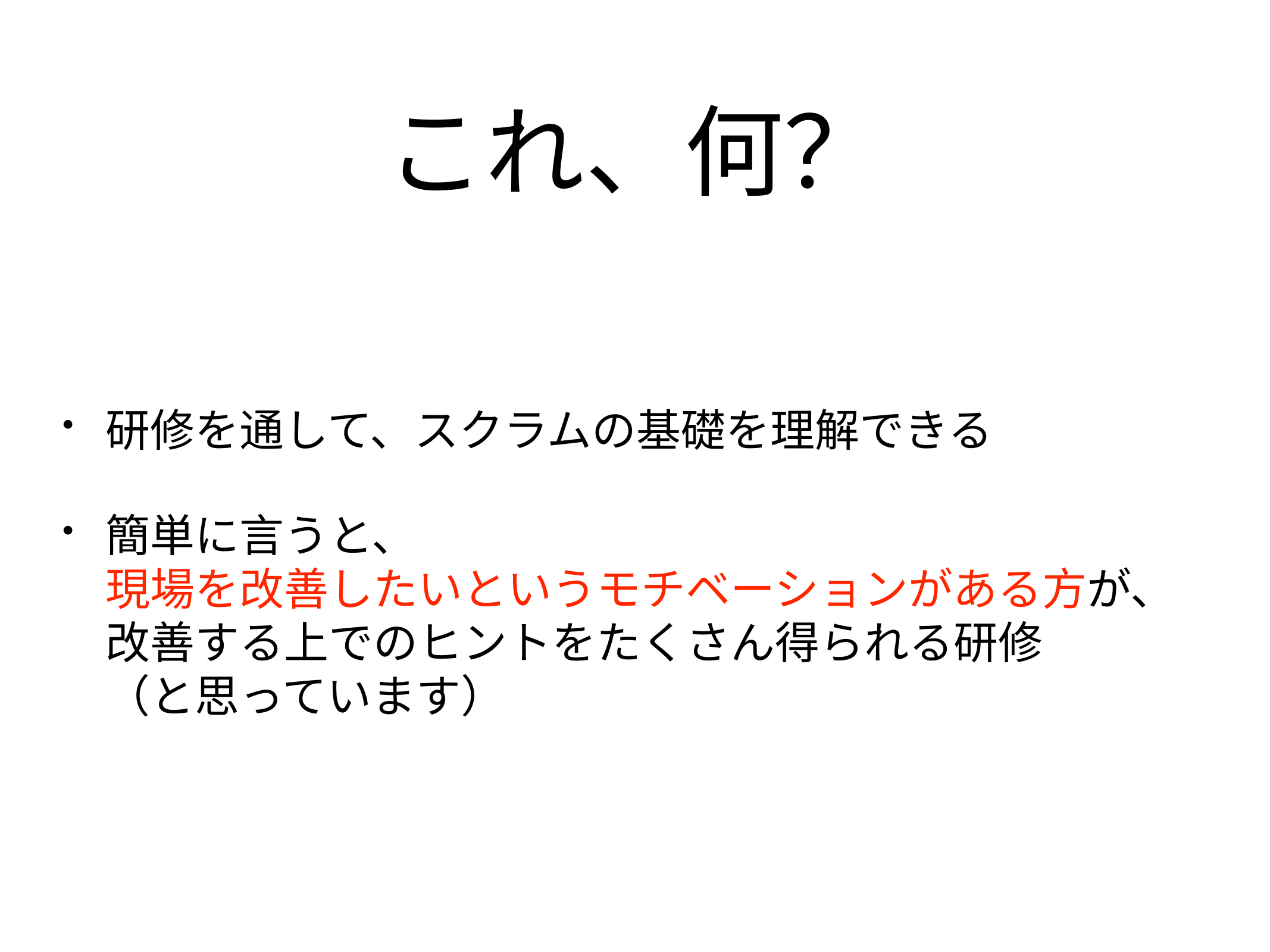

# これ、何？
研修を通して、スクラムの基礎を理解できる
簡単に言うと、
現場を改善したいというモチベーションがある方が、
改善する上でのヒントをたくさん得られる研修
（と思っています）